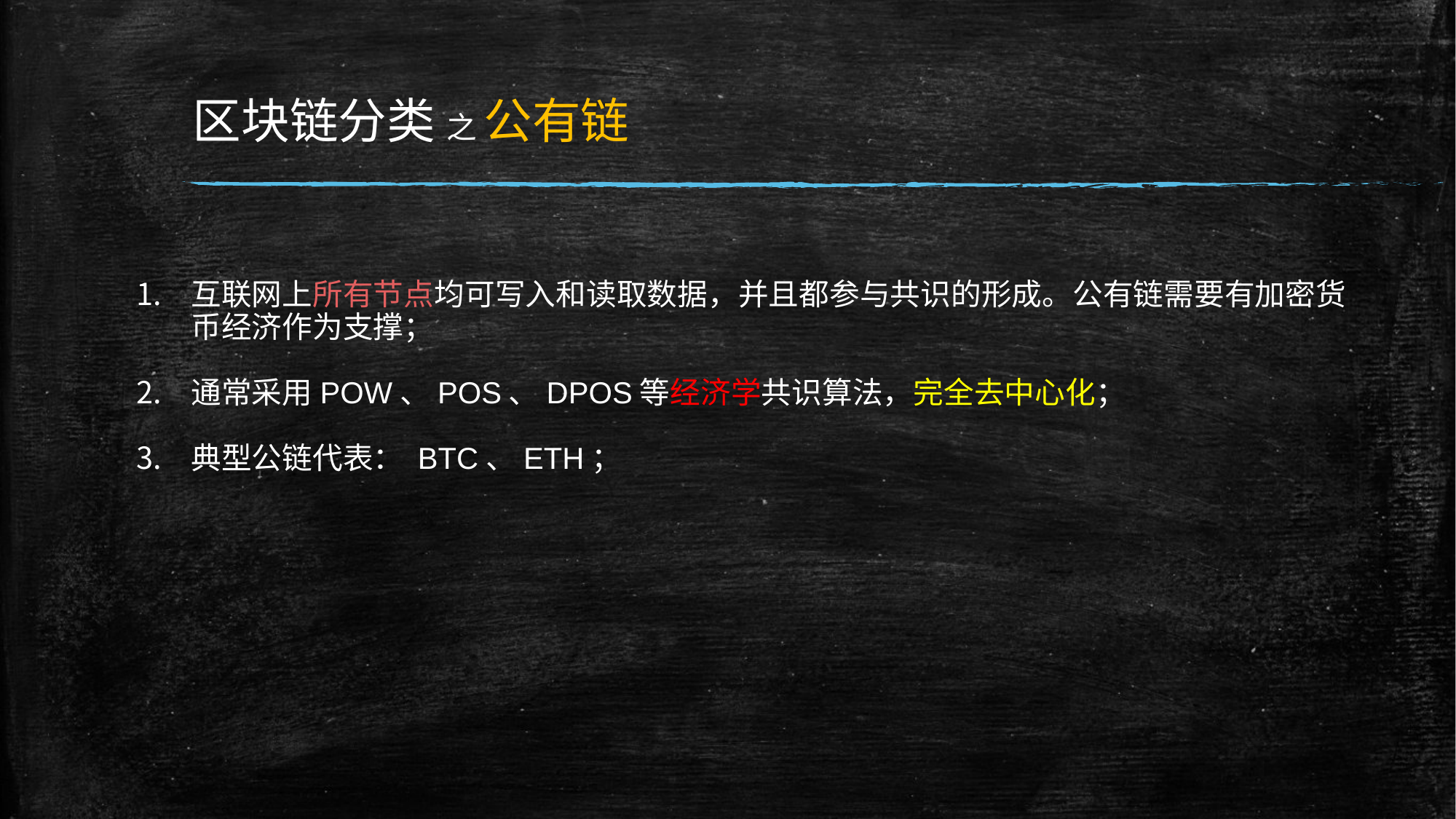

# 区块链分类 之 公有链

互联网上所有节点均可写入和读取数据，并且都参与共识的形成。公有链需要有加密货币经济作为支撑；

通常采用POW、POS、DPOS等经济学共识算法，完全去中心化；

典型公链代表： BTC、ETH；